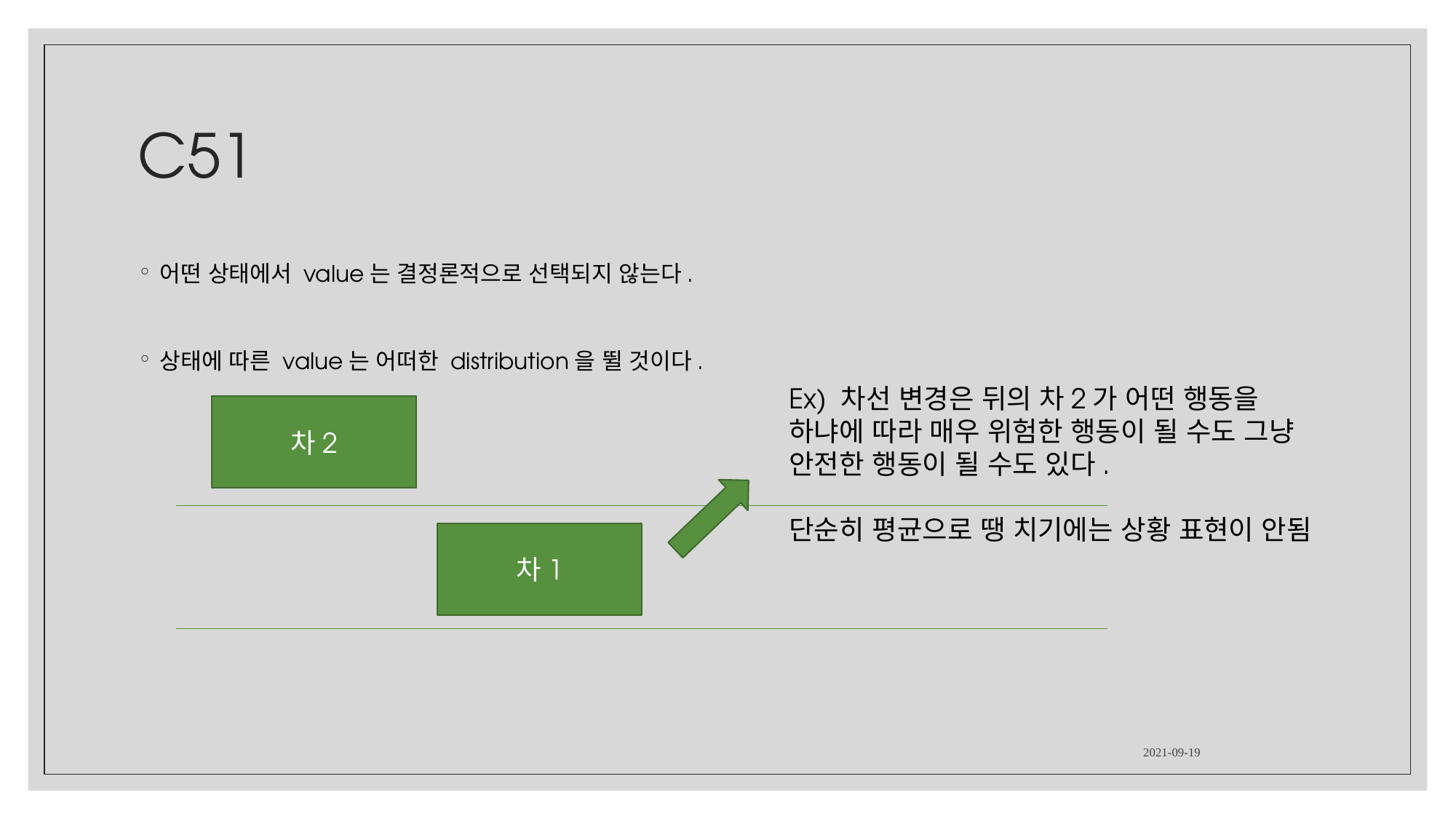

# C51
어떤 상태에서 value는 결정론적으로 선택되지 않는다.

상태에 따른 value는 어떠한 distribution을 뛸 것이다.

Ex) 차선 변경은 뒤의 차2가 어떤 행동을 하냐에 따라 매우 위험한 행동이 될 수도 그냥 안전한 행동이 될 수도 있다.

단순히 평균으로 땡 치기에는 상황 표현이 안됨
차2

차1
2021-09-19